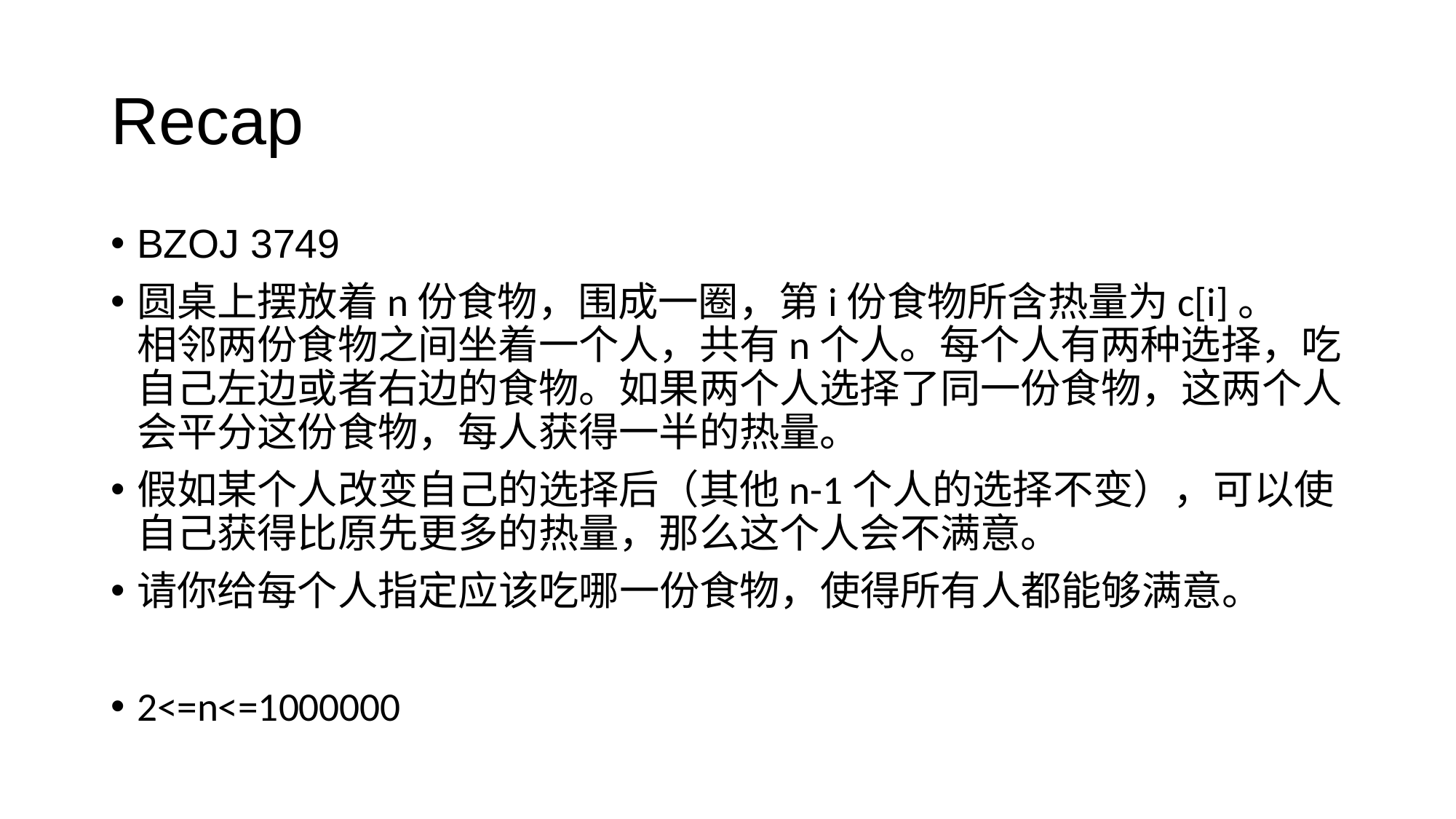

# Recap
BZOJ 3749
圆桌上摆放着n份食物，围成一圈，第i份食物所含热量为c[i]。        相邻两份食物之间坐着一个人，共有n个人。每个人有两种选择，吃自己左边或者右边的食物。如果两个人选择了同一份食物，这两个人会平分这份食物，每人获得一半的热量。
假如某个人改变自己的选择后（其他n-1个人的选择不变），可以使自己获得比原先更多的热量，那么这个人会不满意。
请你给每个人指定应该吃哪一份食物，使得所有人都能够满意。

2<=n<=1000000